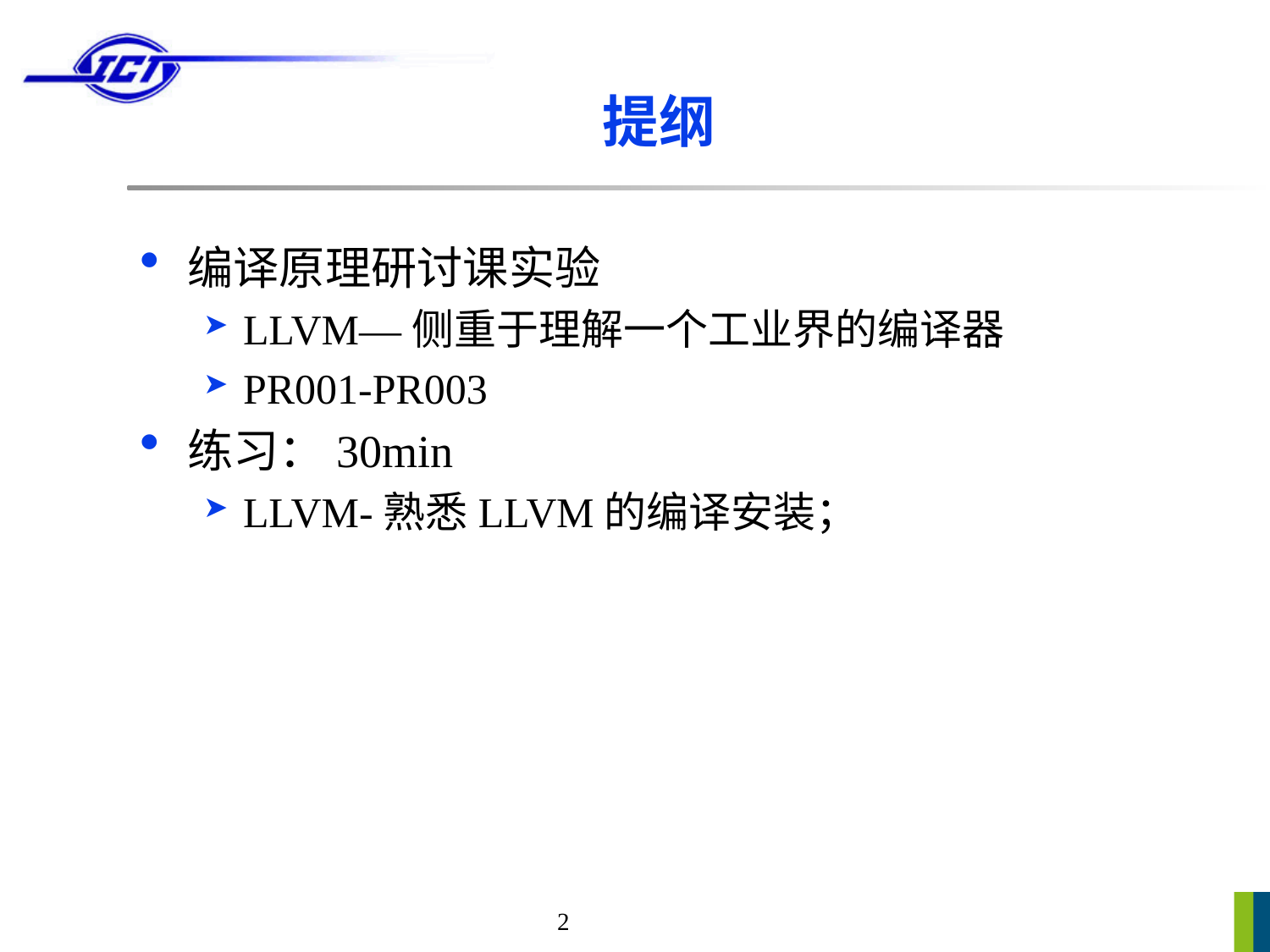

# 提纲
编译原理研讨课实验
LLVM—侧重于理解一个工业界的编译器
PR001-PR003
练习：30min
LLVM-熟悉LLVM的编译安装；